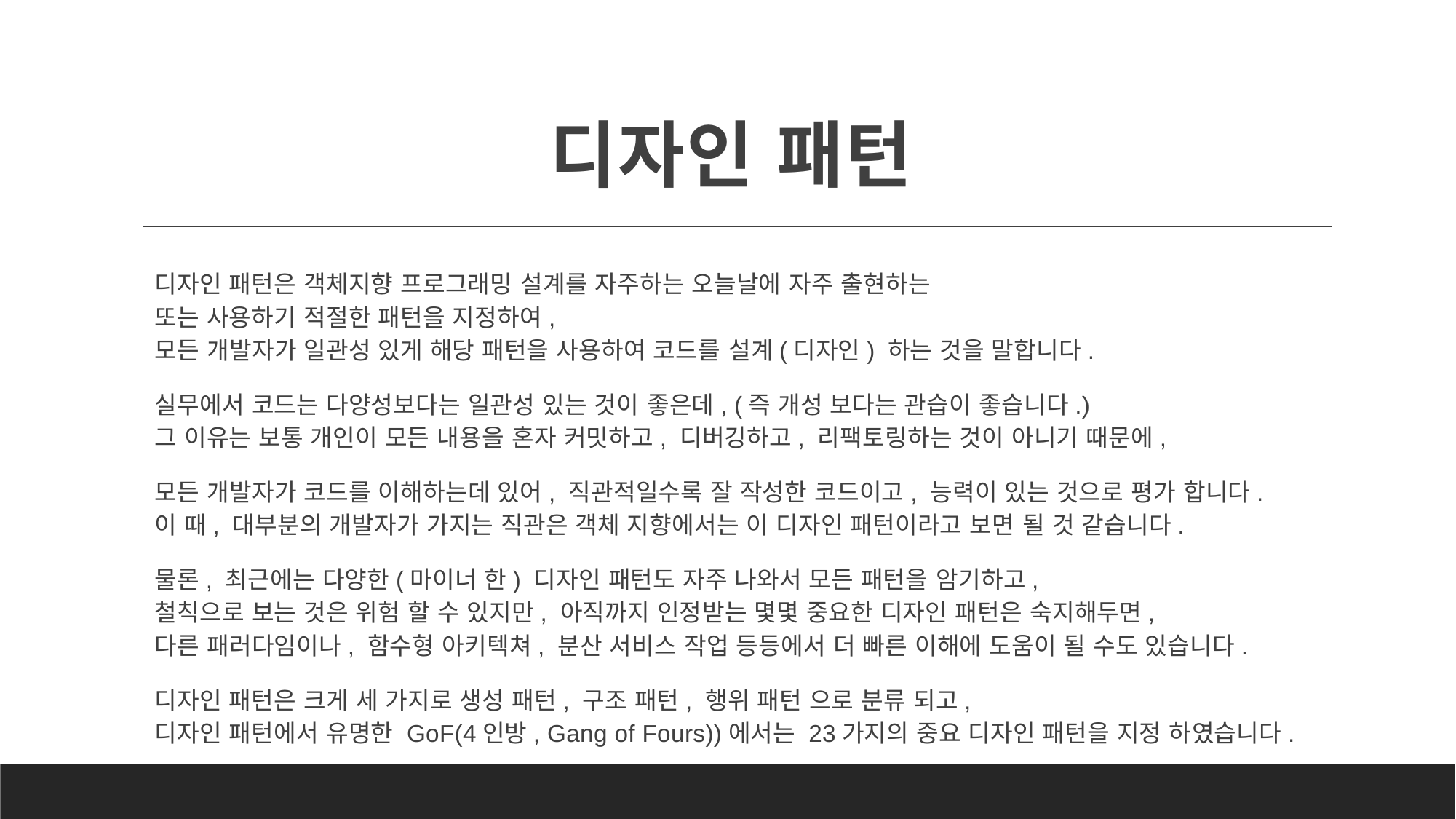

# 디자인 패턴
디자인 패턴은 객체지향 프로그래밍 설계를 자주하는 오늘날에 자주 출현하는
또는 사용하기 적절한 패턴을 지정하여,
모든 개발자가 일관성 있게 해당 패턴을 사용하여 코드를 설계(디자인) 하는 것을 말합니다.
실무에서 코드는 다양성보다는 일관성 있는 것이 좋은데, (즉 개성 보다는 관습이 좋습니다.)
그 이유는 보통 개인이 모든 내용을 혼자 커밋하고, 디버깅하고, 리팩토링하는 것이 아니기 때문에,
모든 개발자가 코드를 이해하는데 있어, 직관적일수록 잘 작성한 코드이고, 능력이 있는 것으로 평가 합니다.
이 때, 대부분의 개발자가 가지는 직관은 객체 지향에서는 이 디자인 패턴이라고 보면 될 것 같습니다.
물론, 최근에는 다양한(마이너 한) 디자인 패턴도 자주 나와서 모든 패턴을 암기하고,
철칙으로 보는 것은 위험 할 수 있지만, 아직까지 인정받는 몇몇 중요한 디자인 패턴은 숙지해두면,
다른 패러다임이나, 함수형 아키텍쳐, 분산 서비스 작업 등등에서 더 빠른 이해에 도움이 될 수도 있습니다.
디자인 패턴은 크게 세 가지로 생성 패턴, 구조 패턴, 행위 패턴 으로 분류 되고,
디자인 패턴에서 유명한 GoF(4인방, Gang of Fours))에서는 23가지의 중요 디자인 패턴을 지정 하였습니다.